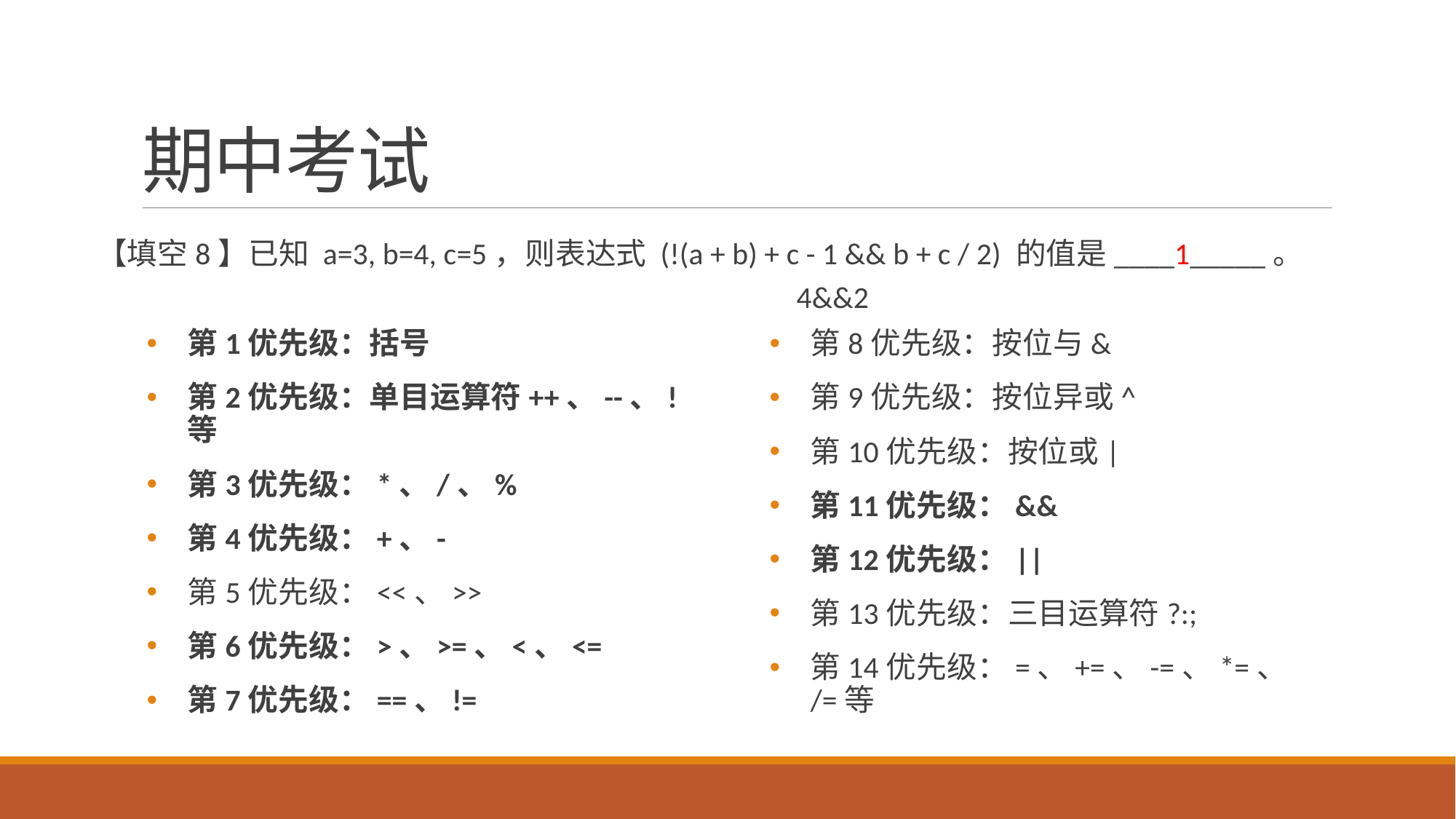

# 期中考试
【填空8】已知 a=3, b=4, c=5，则表达式 (!(a + b) + c - 1 && b + c / 2) 的值是____1_____。
4&&2
第1优先级：括号
第2优先级：单目运算符++、--、!等
第3优先级：*、/、%
第4优先级：+、-
第5优先级：<<、>>
第6优先级：>、>=、<、<=
第7优先级：==、!=
第8优先级：按位与&
第9优先级：按位异或^
第10优先级：按位或|
第11优先级：&&
第12优先级：||
第13优先级：三目运算符?:;
第14优先级：=、+=、-=、*=、/=等